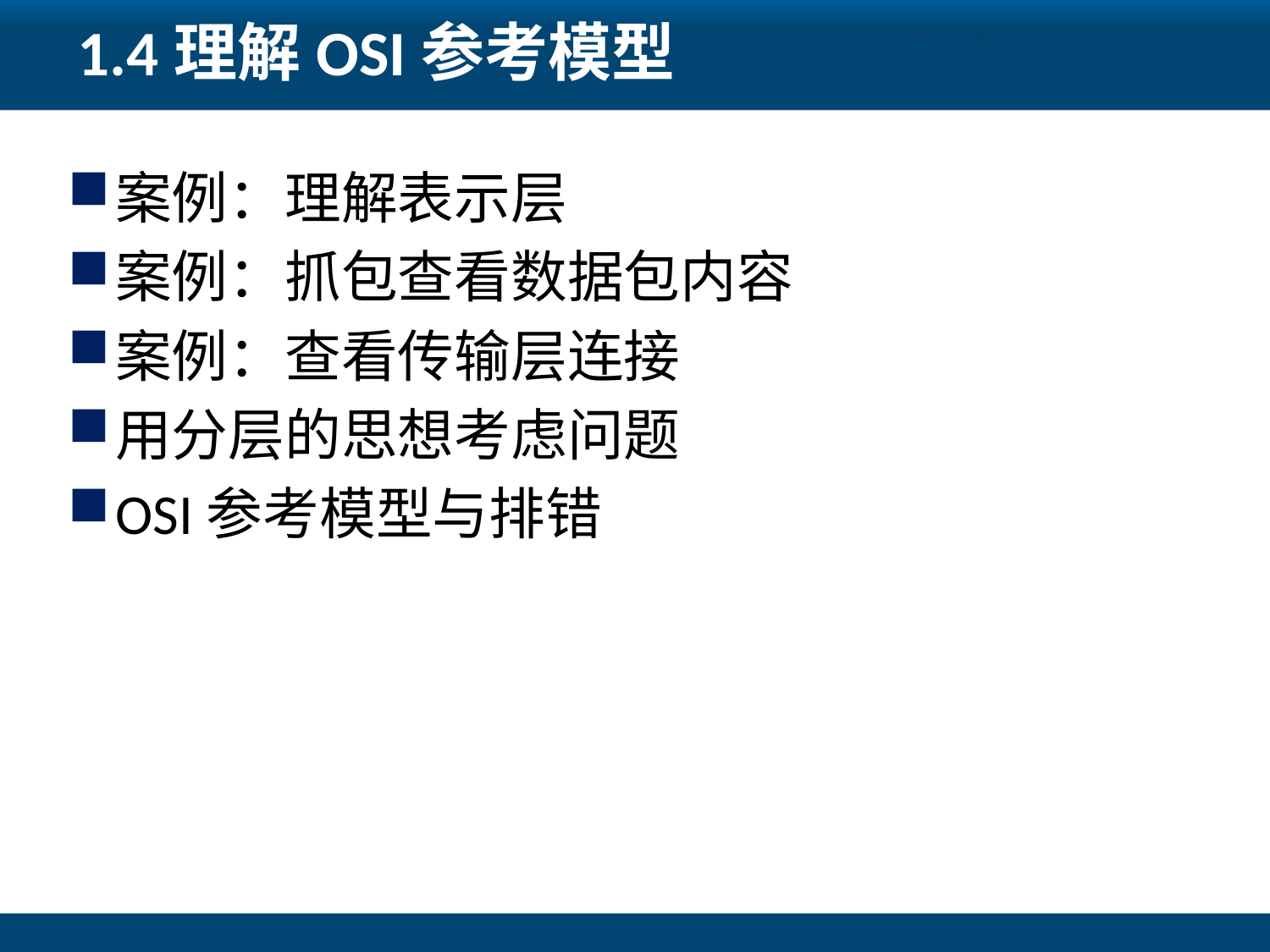

# 1.4理解OSI参考模型
案例：理解表示层
案例：抓包查看数据包内容
案例：查看传输层连接
用分层的思想考虑问题
OSI参考模型与排错